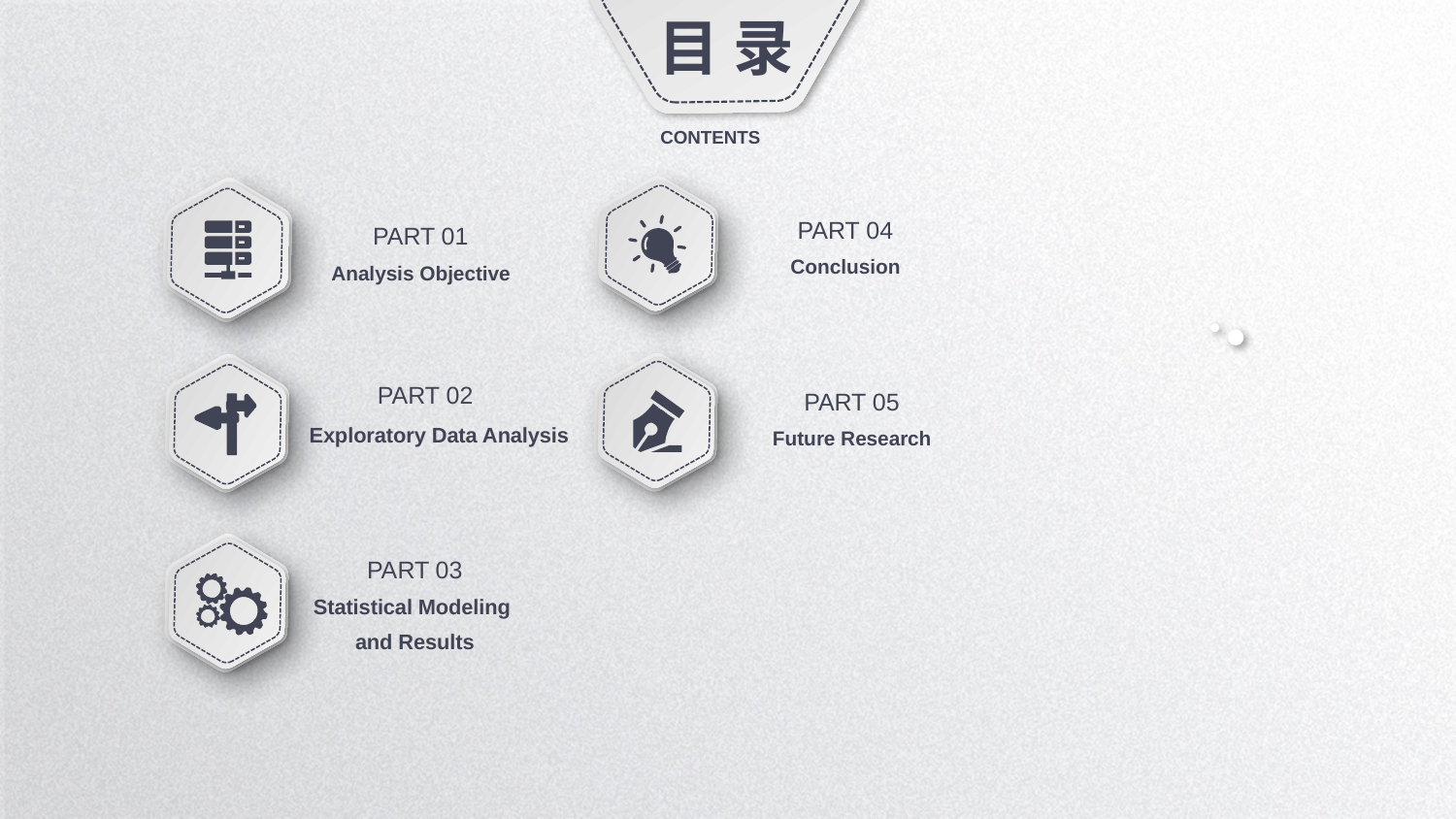

目 录
CONTENTS

PART 04
Conclusion

PART 01
Analysis Objective

PART 02
    Exploratory Data Analysis

PART 05
Future Research

PART 03
Statistical Modeling
and Results